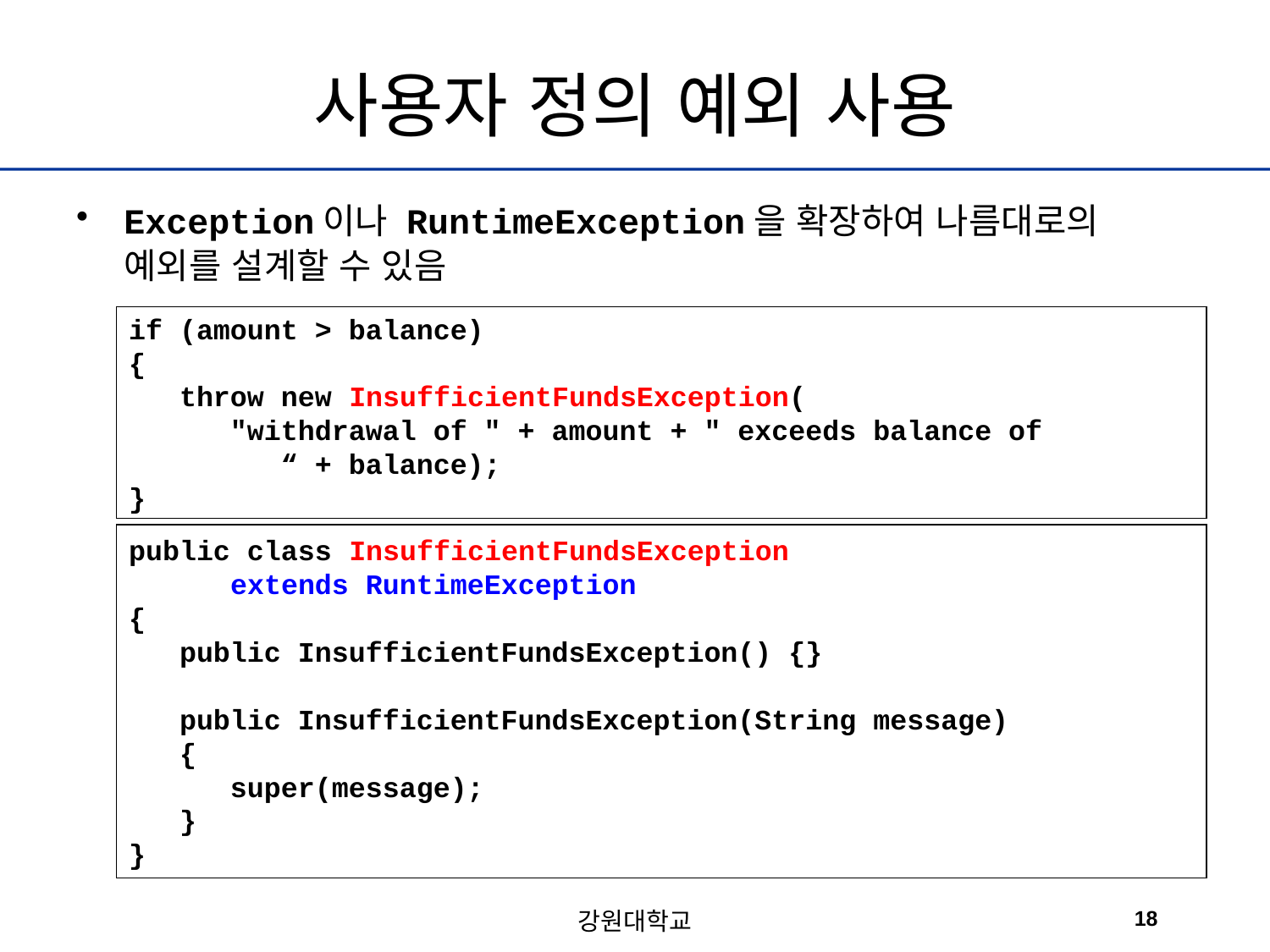

# 사용자 정의 예외 사용

Exception이나 RuntimeException을 확장하여 나름대로의 예외를 설계할 수 있음

if (amount > balance)
{
   throw new InsufficientFundsException(
      "withdrawal of " + amount + " exceeds balance of
         “ + balance);
}
public class InsufficientFundsException
      extends RuntimeException
{
   public InsufficientFundsException() {}
   public InsufficientFundsException(String message)
   {
      super(message);
   }
}
강원대학교